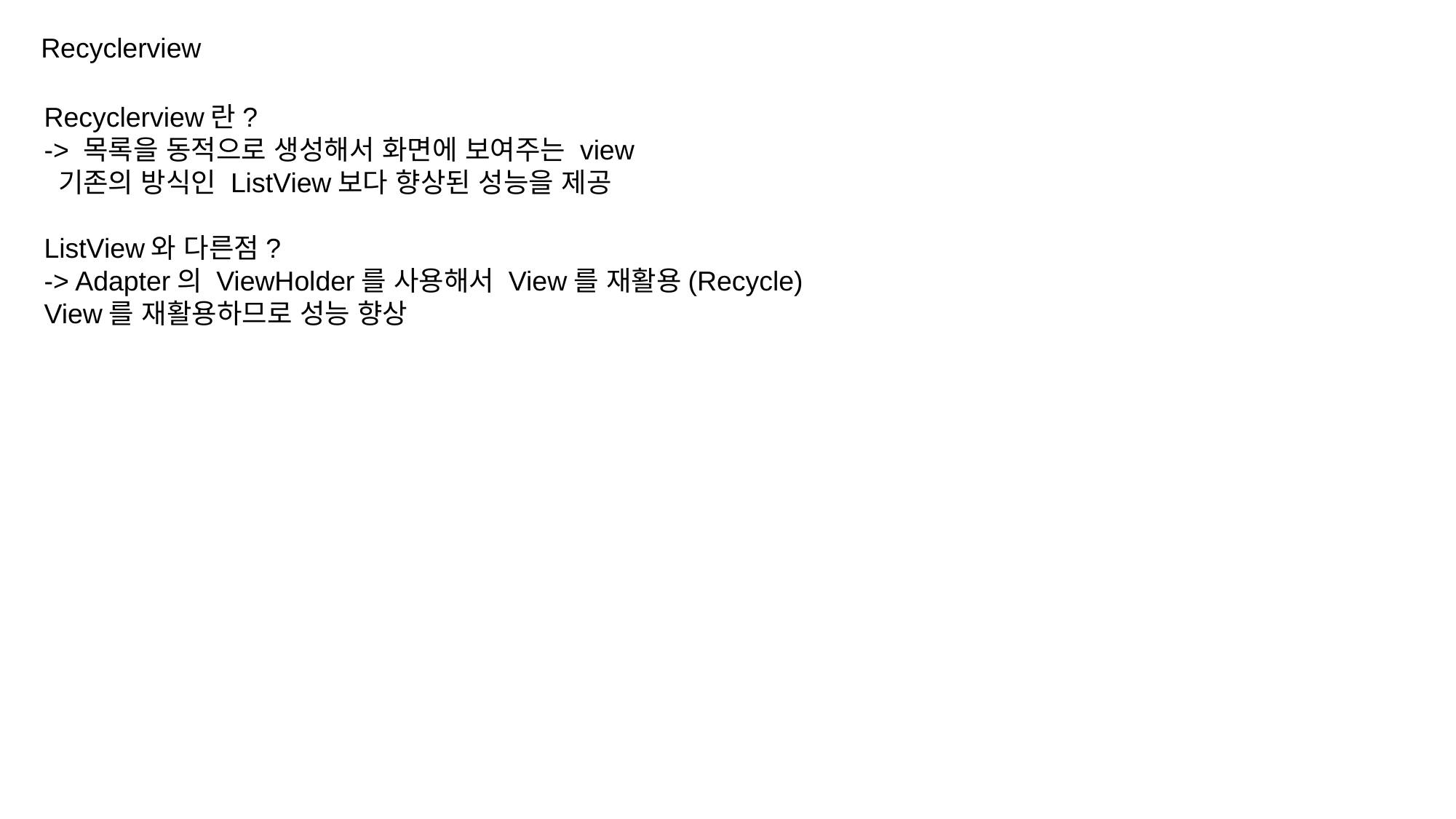

Recyclerview
Recyclerview란?
-> 목록을 동적으로 생성해서 화면에 보여주는 view
 기존의 방식인 ListView보다 향상된 성능을 제공

ListView와 다른점?
-> Adapter의 ViewHolder를 사용해서 View를 재활용(Recycle)
View를 재활용하므로 성능 향상